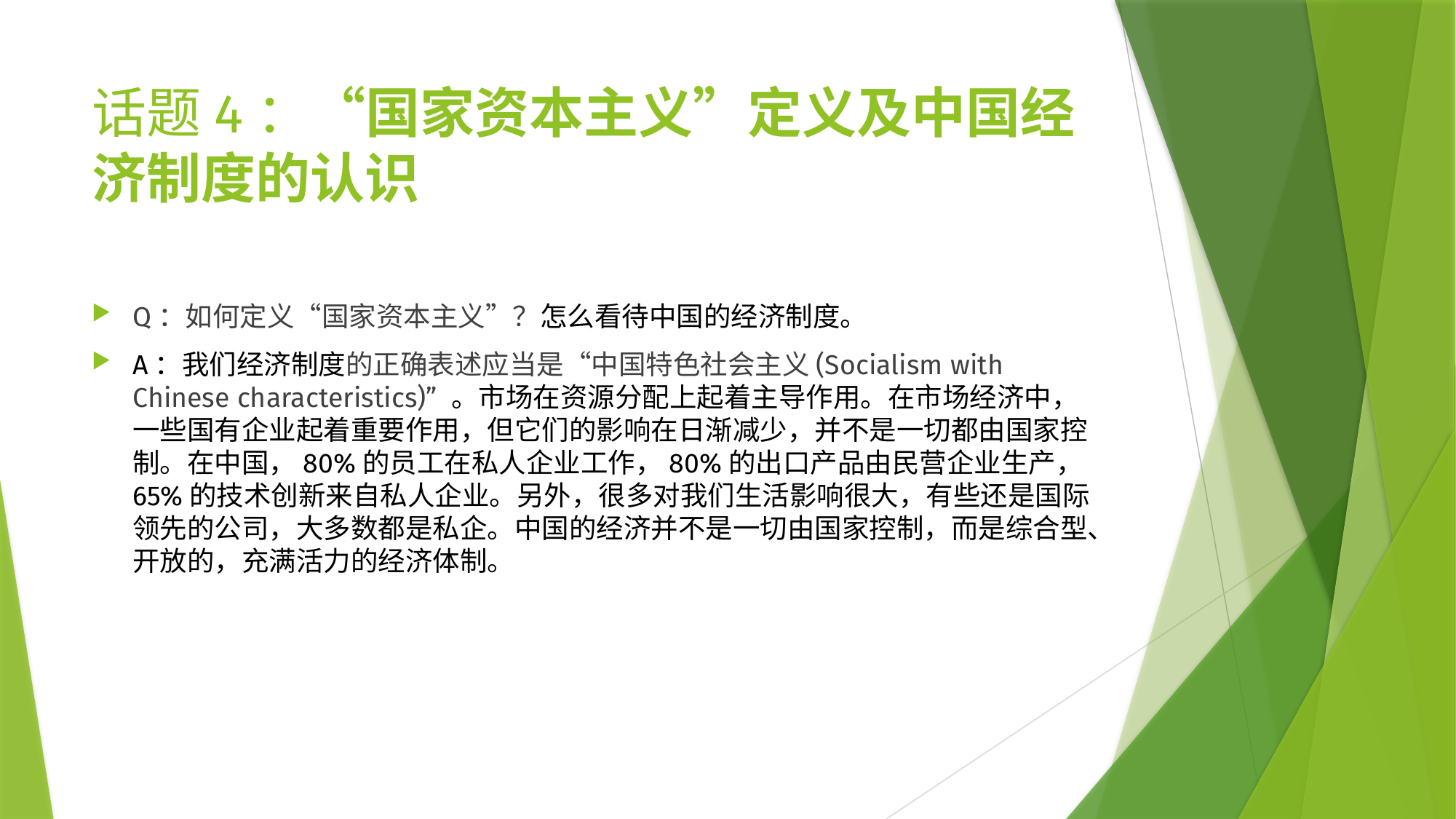

# 话题4：“国家资本主义”定义及中国经济制度的认识
Q：如何定义“国家资本主义”？怎么看待中国的经济制度。
A：我们经济制度的正确表述应当是“中国特色社会主义(Socialism with Chinese characteristics)” 。市场在资源分配上起着主导作用。在市场经济中，一些国有企业起着重要作用，但它们的影响在日渐减少，并不是一切都由国家控制。在中国，80%的员工在私人企业工作，80%的出口产品由民营企业生产，65%的技术创新来自私人企业。另外，很多对我们生活影响很大，有些还是国际领先的公司，大多数都是私企。中国的经济并不是一切由国家控制，而是综合型、开放的，充满活力的经济体制。